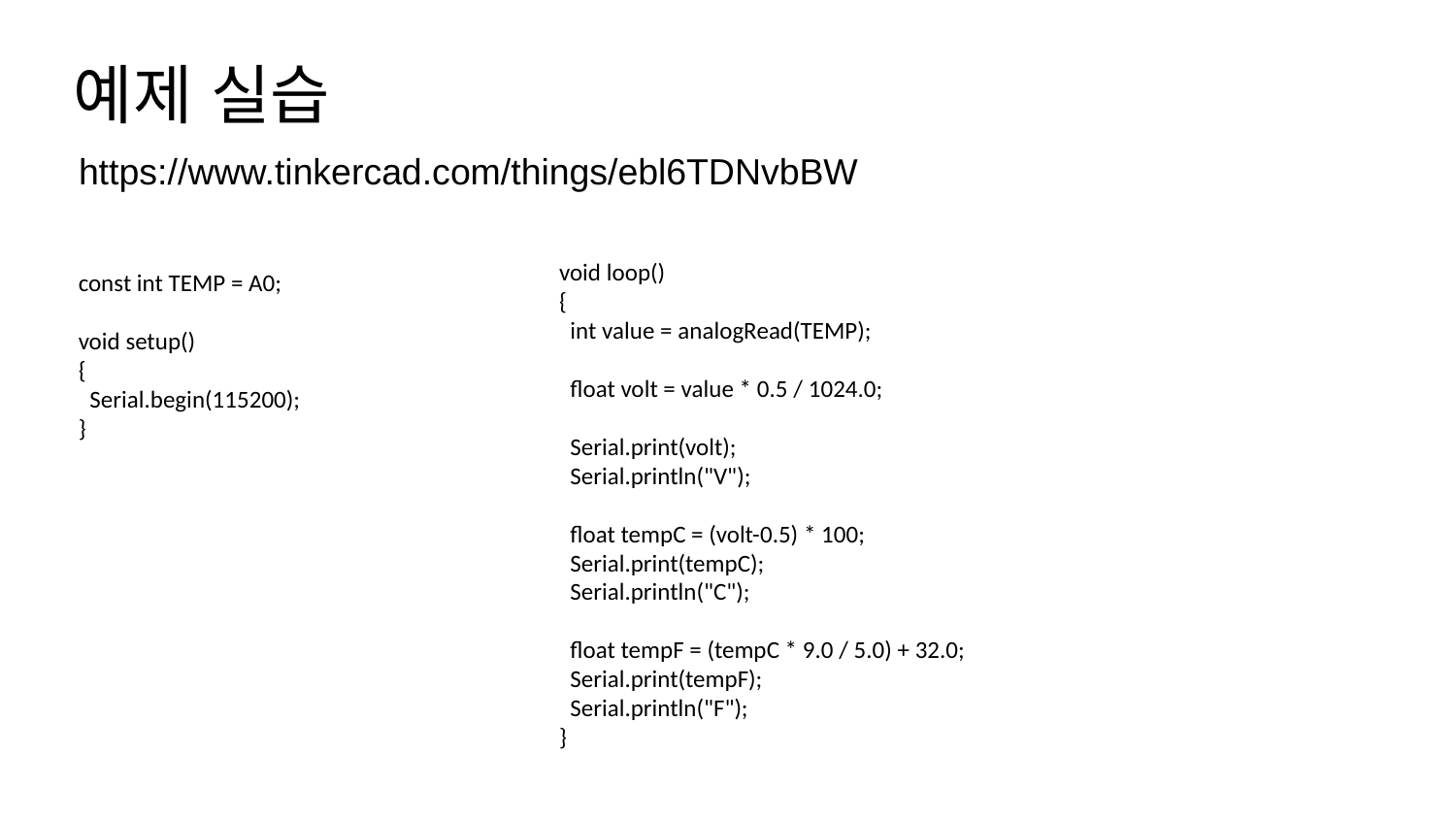

예제 실습
https://www.tinkercad.com/things/ebl6TDNvbBW
void loop()
{
  int value = analogRead(TEMP);

  float volt = value * 0.5 / 1024.0;

  Serial.print(volt);
  Serial.println("V");

  float tempC = (volt-0.5) * 100;
  Serial.print(tempC);
  Serial.println("C");

  float tempF = (tempC * 9.0 / 5.0) + 32.0;
  Serial.print(tempF);
  Serial.println("F");
}
const int TEMP = A0;

void setup()
{
  Serial.begin(115200);
}